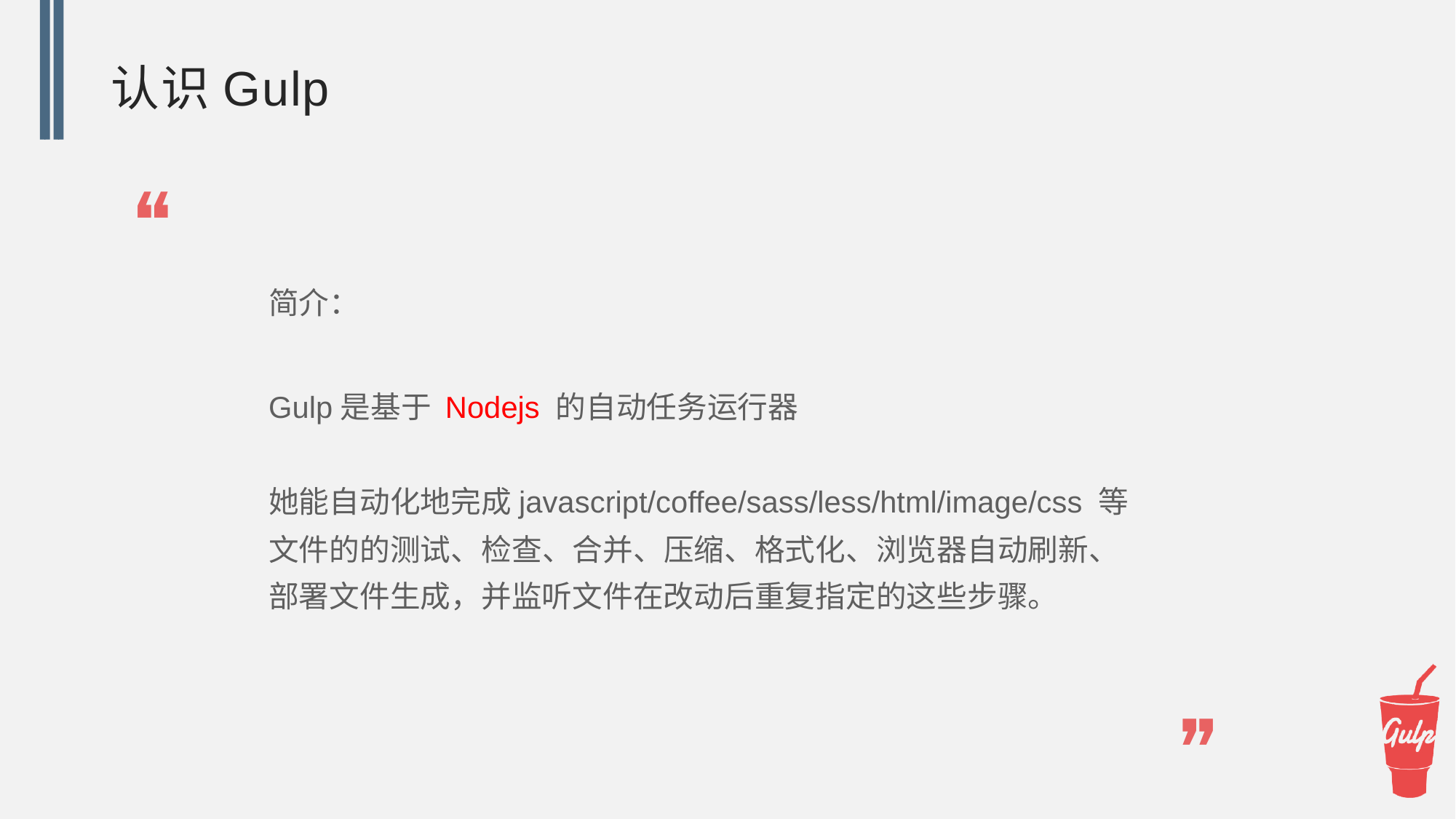

# 认识Gulp
“
简介：

Gulp是基于 Nodejs 的自动任务运行器

她能自动化地完成javascript/coffee/sass/less/html/image/css 等文件的的测试、检查、合并、压缩、格式化、浏览器自动刷新、部署文件生成，并监听文件在改动后重复指定的这些步骤。
”